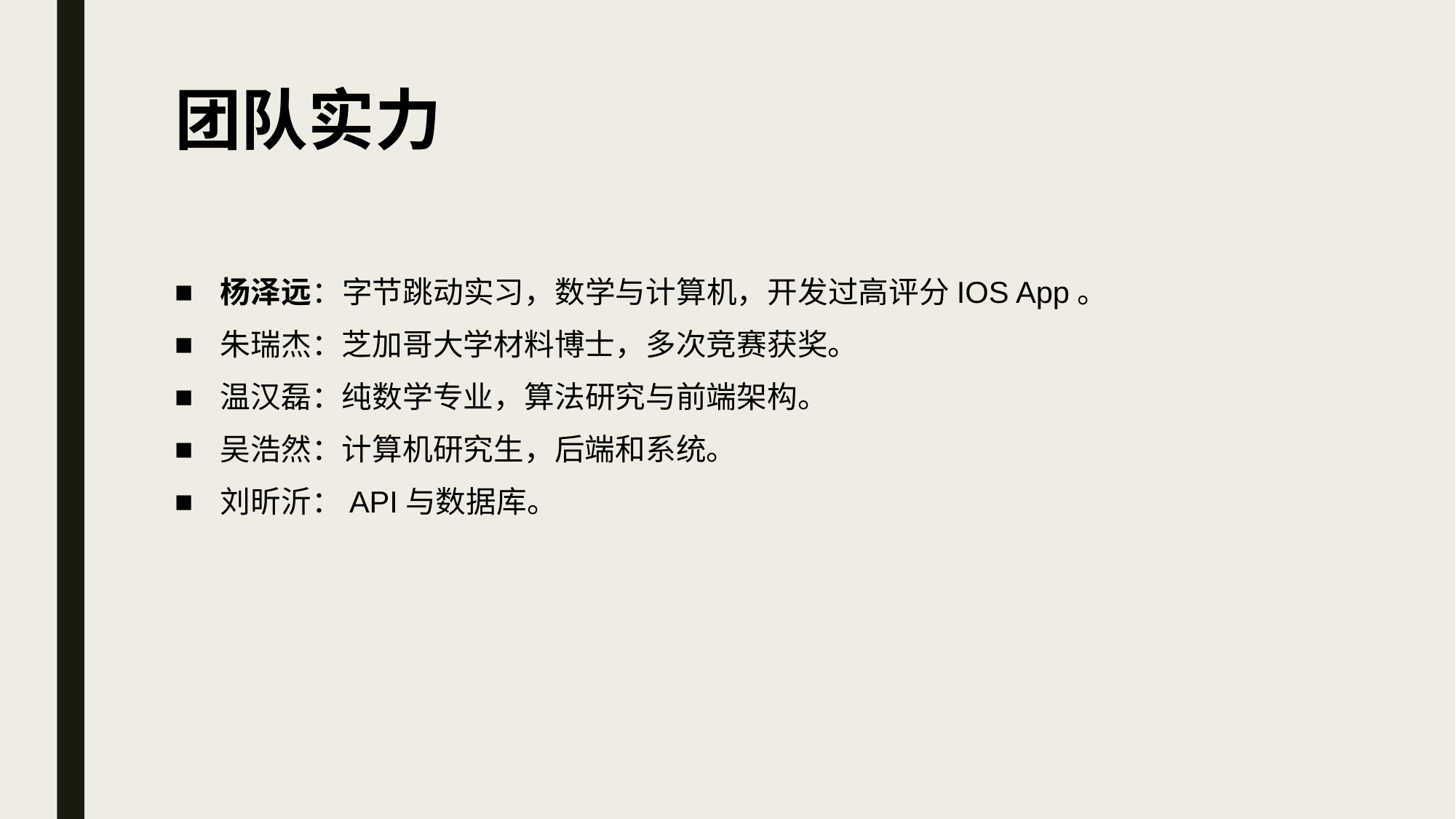

# 团队实力

杨泽远：字节跳动实习，数学与计算机，开发过高评分IOS App。
朱瑞杰：芝加哥大学材料博士，多次竞赛获奖。
温汉磊：纯数学专业，算法研究与前端架构。
吴浩然：计算机研究生，后端和系统。
刘昕沂：API与数据库。